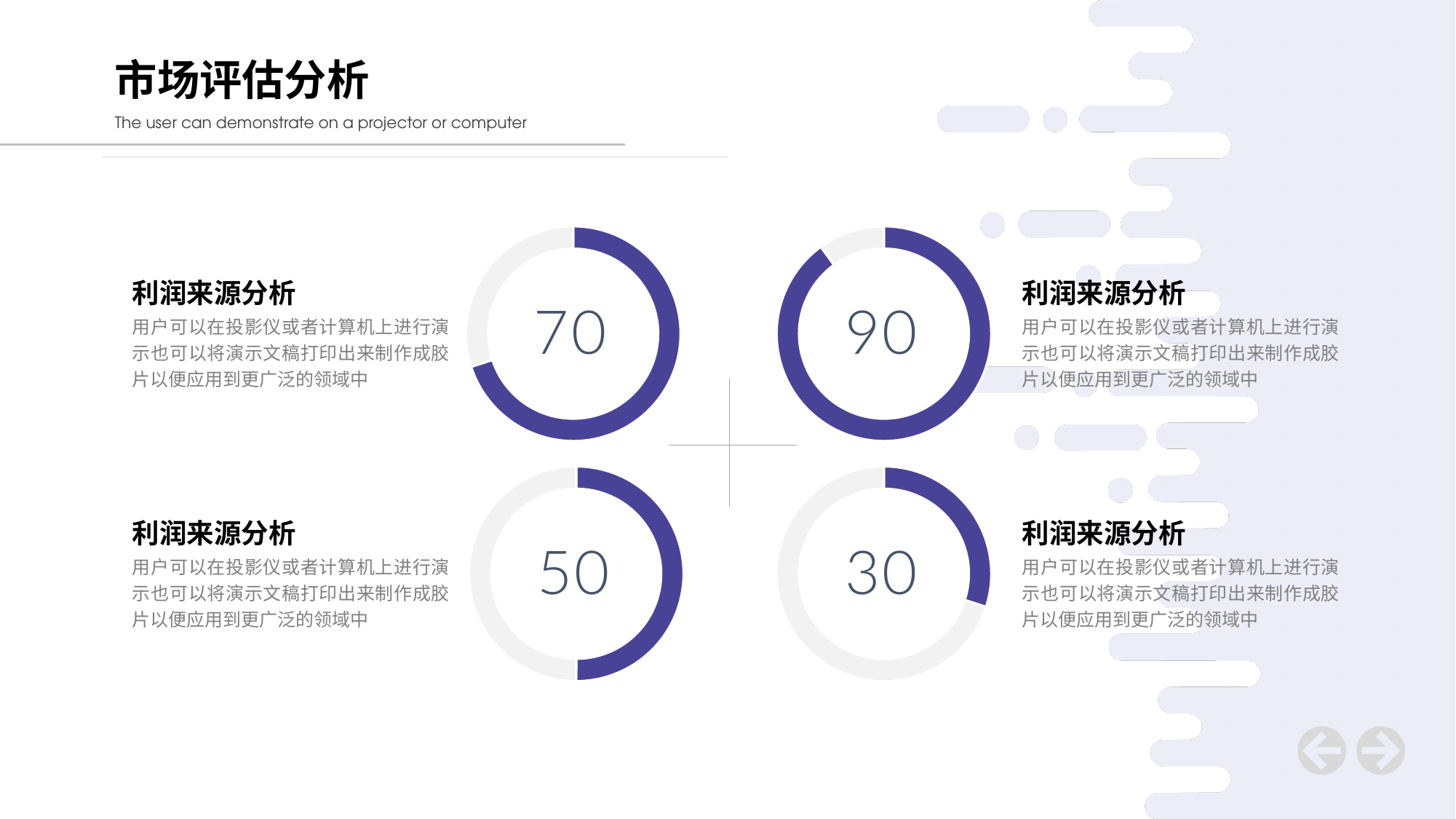

市场评估分析
The user can demonstrate on a projector or computer

### Chart

| Category | Sales |
|---|---|
| 1st Qtr | 70.0 |
| 2nd Qtr | 30.0 |

### Chart

| Category | Sales |
|---|---|
| 1st Qtr | 90.0 |
| 2nd Qtr | 10.0 |

70
90

### Chart

| Category | Sales |
|---|---|
| 1st Qtr | 50.0 |
| 2nd Qtr | 50.0 |

### Chart

| Category | Sales |
|---|---|
| 1st Qtr | 30.0 |
| 2nd Qtr | 70.0 |

50
30
利润来源分析
用户可以在投影仪或者计算机上进行演示也可以将演示文稿打印出来制作成胶片以便应用到更广泛的领域中
利润来源分析
用户可以在投影仪或者计算机上进行演示也可以将演示文稿打印出来制作成胶片以便应用到更广泛的领域中
利润来源分析
用户可以在投影仪或者计算机上进行演示也可以将演示文稿打印出来制作成胶片以便应用到更广泛的领域中
利润来源分析
用户可以在投影仪或者计算机上进行演示也可以将演示文稿打印出来制作成胶片以便应用到更广泛的领域中